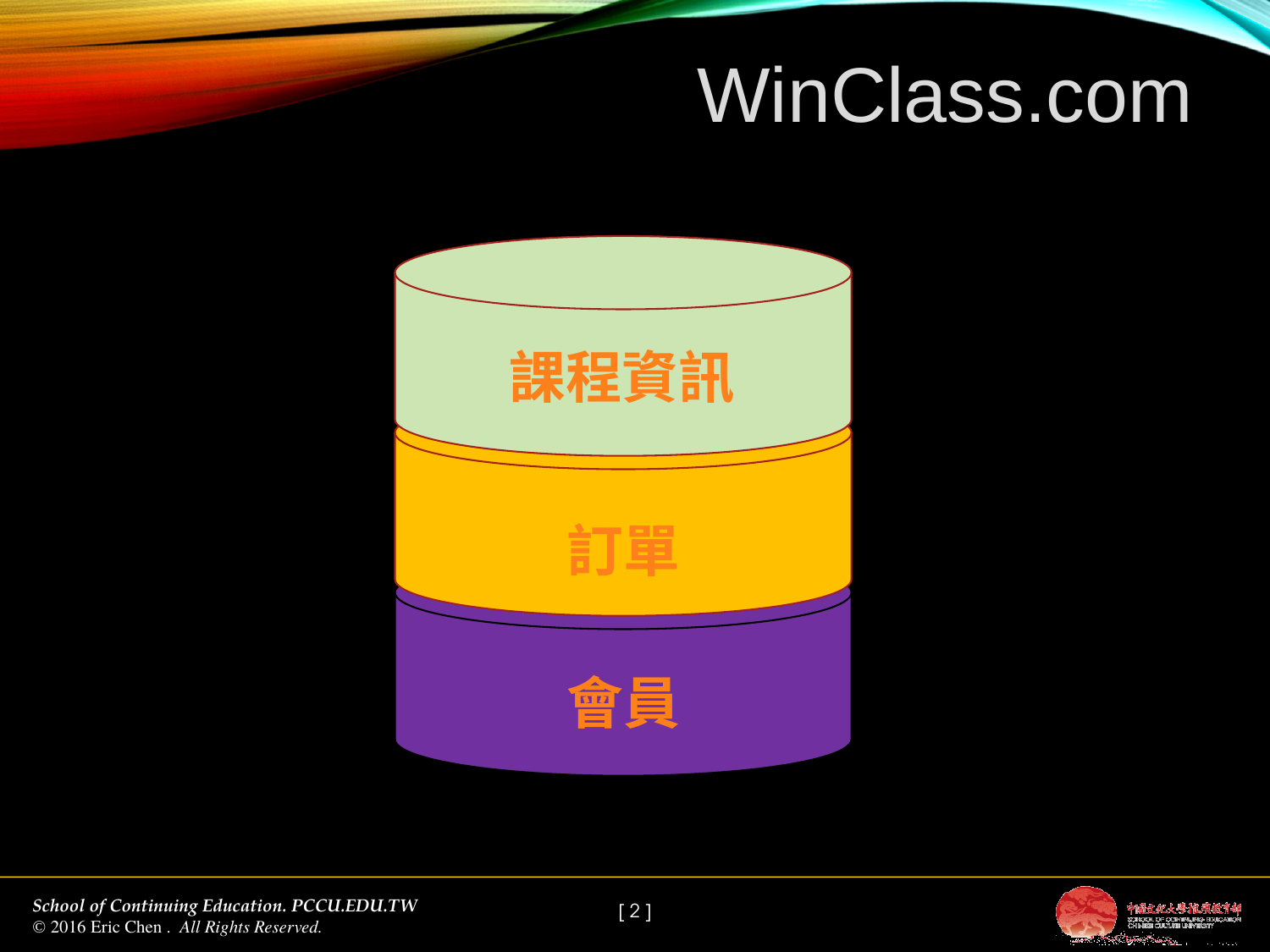

WinClass.com

課程資訊

訂單

會員
[ 2 ]